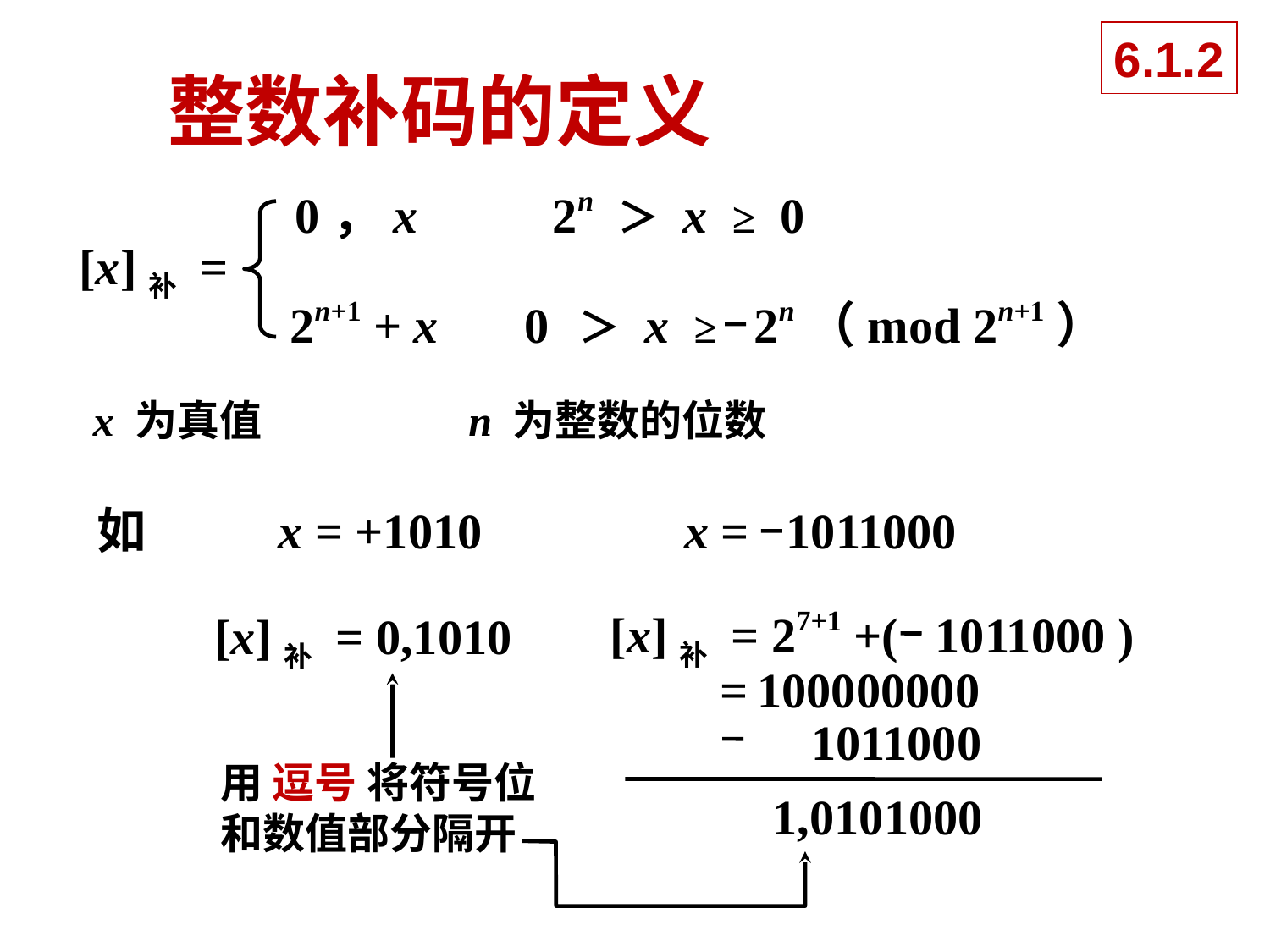

6.1.2
# 整数补码的定义
0，x           2n ＞ x  ≥  0

[x]补 =
2n+1 + x       0  ＞ x  ≥   2n（mod 2n+1）

x 为真值
n 为整数的位数
如
x = +1010
x =   1011000

[x]补 = 27+1 +(   1011000 )

[x]补 = 0,1010
=
100000000

1011000

用 逗号 将符号位
和数值部分隔开

1,0101000